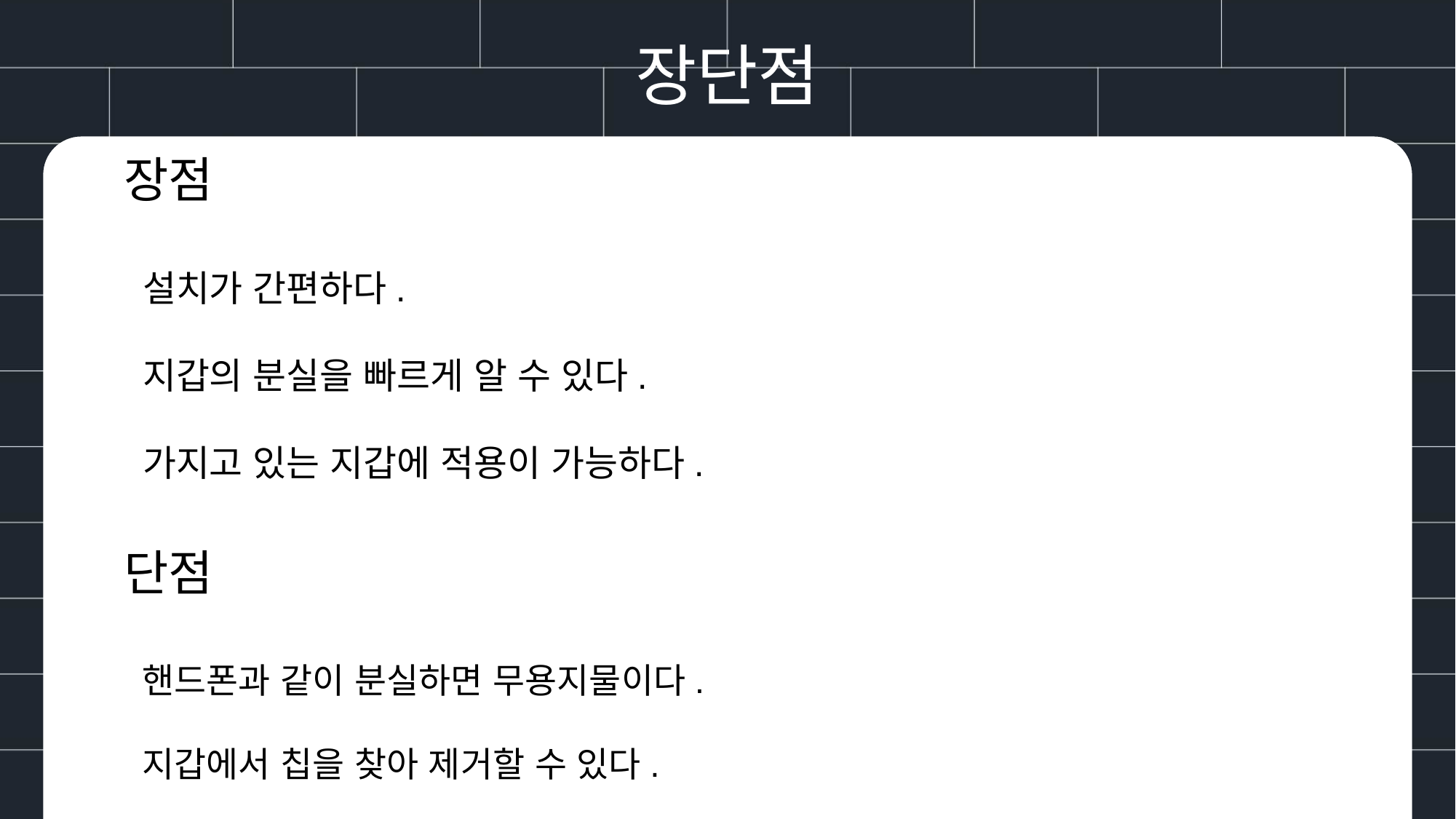

목차목차
장단점
장점

 설치가 간편하다.

 지갑의 분실을 빠르게 알 수 있다.

 가지고 있는 지갑에 적용이 가능하다.

단점

 핸드폰과 같이 분실하면 무용지물이다.

 지갑에서 칩을 찾아 제거할 수 있다.